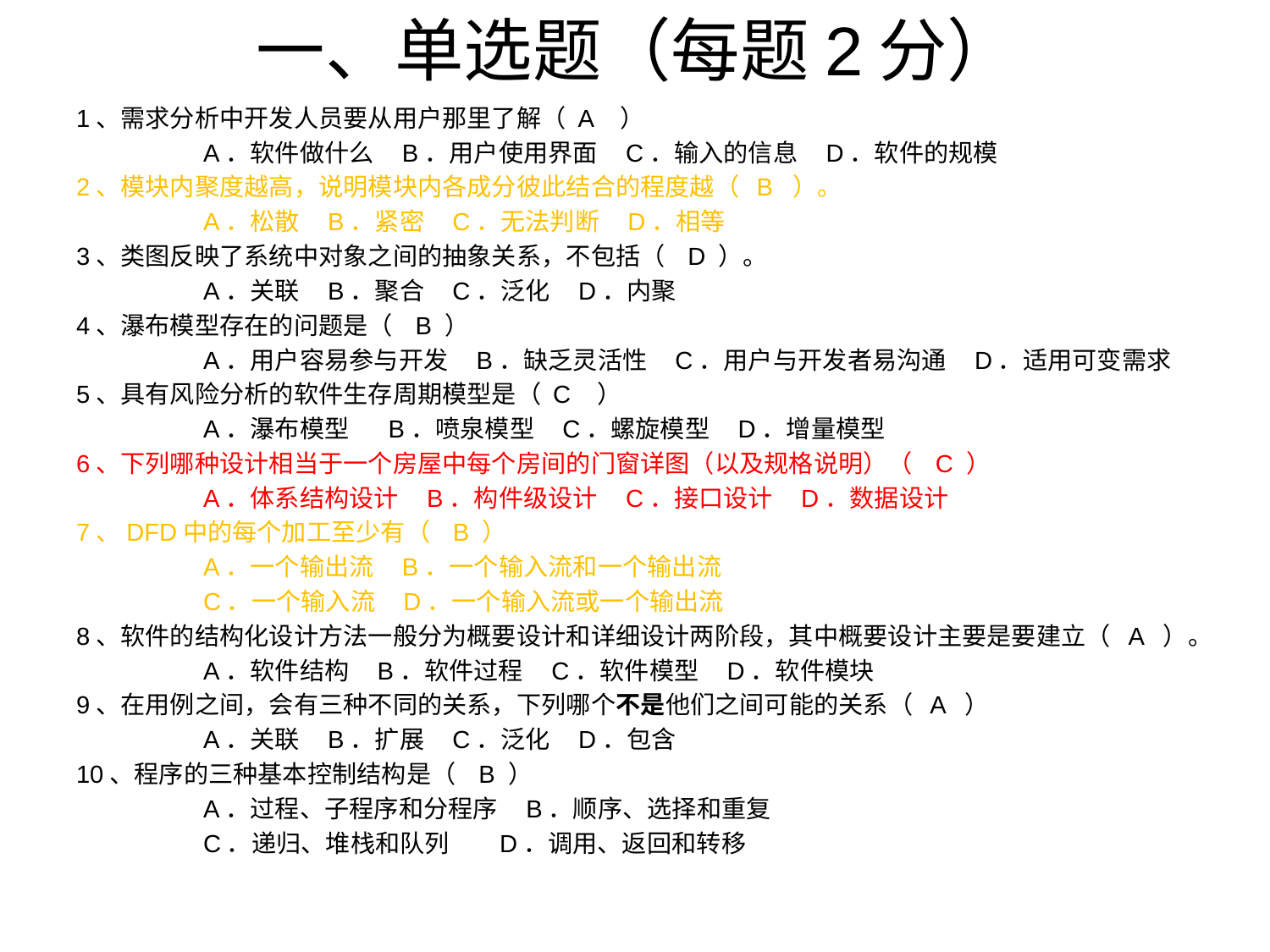

# 一、单选题（每题2分）
1、需求分析中开发人员要从用户那里了解（ A   ）
	A．软件做什么    B．用户使用界面    C．输入的信息    D．软件的规模
2、模块内聚度越高，说明模块内各成分彼此结合的程度越（  B  ）。
	A．松散    B．紧密    C．无法判断    D．相等
3、类图反映了系统中对象之间的抽象关系，不包括（   D ）。
	A．关联    B．聚合    C．泛化    D．内聚
4、瀑布模型存在的问题是（   B ）
	A．用户容易参与开发    B．缺乏灵活性    C．用户与开发者易沟通    D．适用可变需求
5、具有风险分析的软件生存周期模型是（ C   ）
	A．瀑布模型      B．喷泉模型    C．螺旋模型    D．增量模型
6、下列哪种设计相当于一个房屋中每个房间的门窗详图（以及规格说明）（   C ）
	A．体系结构设计    B．构件级设计    C．接口设计    D．数据设计
7、DFD中的每个加工至少有（   B ）
	A．一个输出流    B．一个输入流和一个输出流
	C．一个输入流    D．一个输入流或一个输出流
8、软件的结构化设计方法一般分为概要设计和详细设计两阶段，其中概要设计主要是要建立（  A  ）。
	A．软件结构    B．软件过程    C．软件模型    D．软件模块
9、在用例之间，会有三种不同的关系，下列哪个不是他们之间可能的关系（  A  ）
	A．关联    B．扩展    C．泛化    D．包含
10、程序的三种基本控制结构是（   B ）
	A．过程、子程序和分程序    B．顺序、选择和重复
	C．递归、堆栈和队列        D．调用、返回和转移